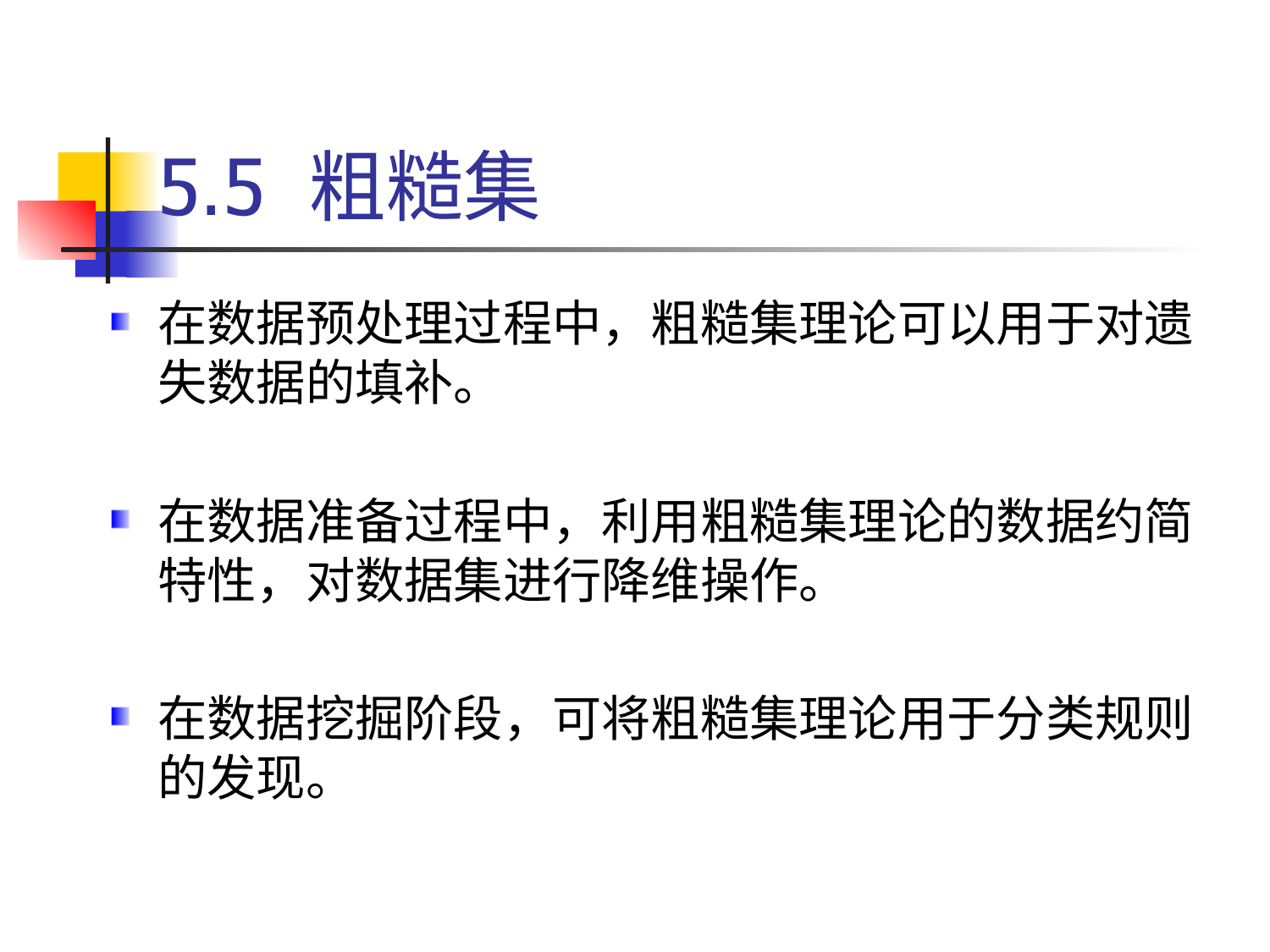

5.5 粗糙集
在数据预处理过程中，粗糙集理论可以用于对遗失数据的填补。

在数据准备过程中，利用粗糙集理论的数据约简特性，对数据集进行降维操作。

在数据挖掘阶段，可将粗糙集理论用于分类规则的发现。